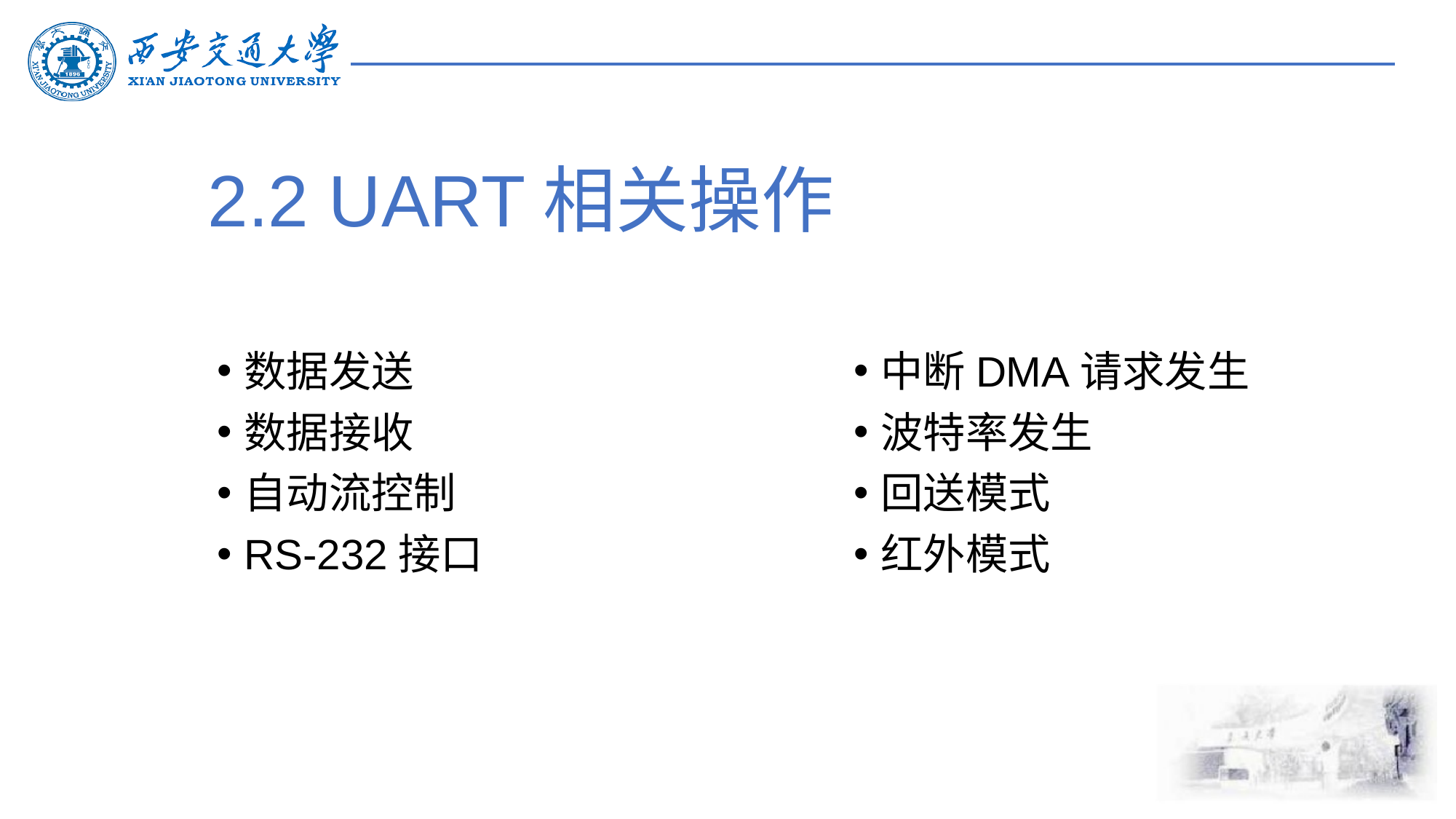

# 2.2 UART相关操作
数据发送
数据接收
自动流控制
RS-232接口
中断DMA请求发生
波特率发生
回送模式
红外模式